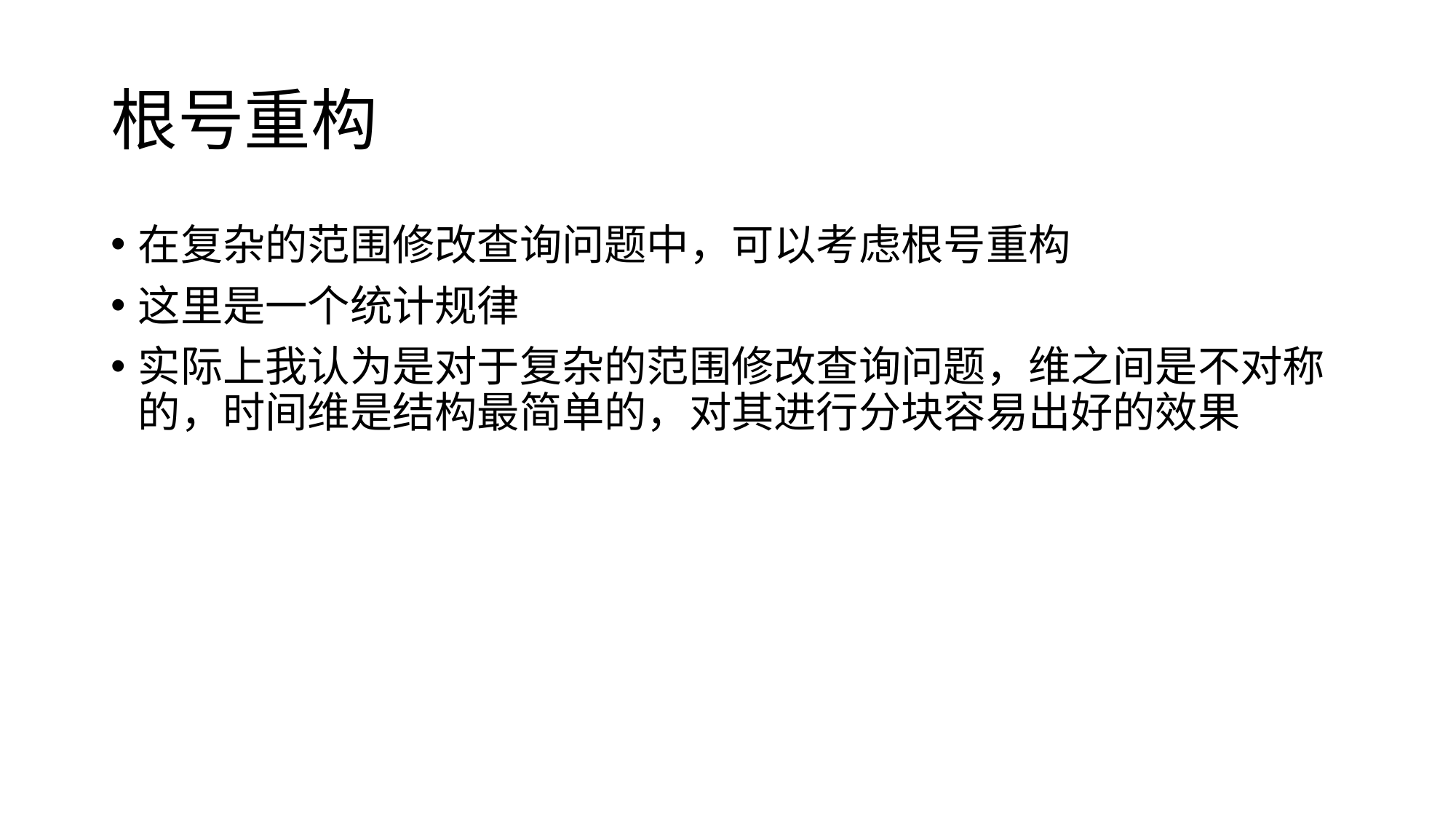

# 根号重构
在复杂的范围修改查询问题中，可以考虑根号重构
这里是一个统计规律
实际上我认为是对于复杂的范围修改查询问题，维之间是不对称的，时间维是结构最简单的，对其进行分块容易出好的效果